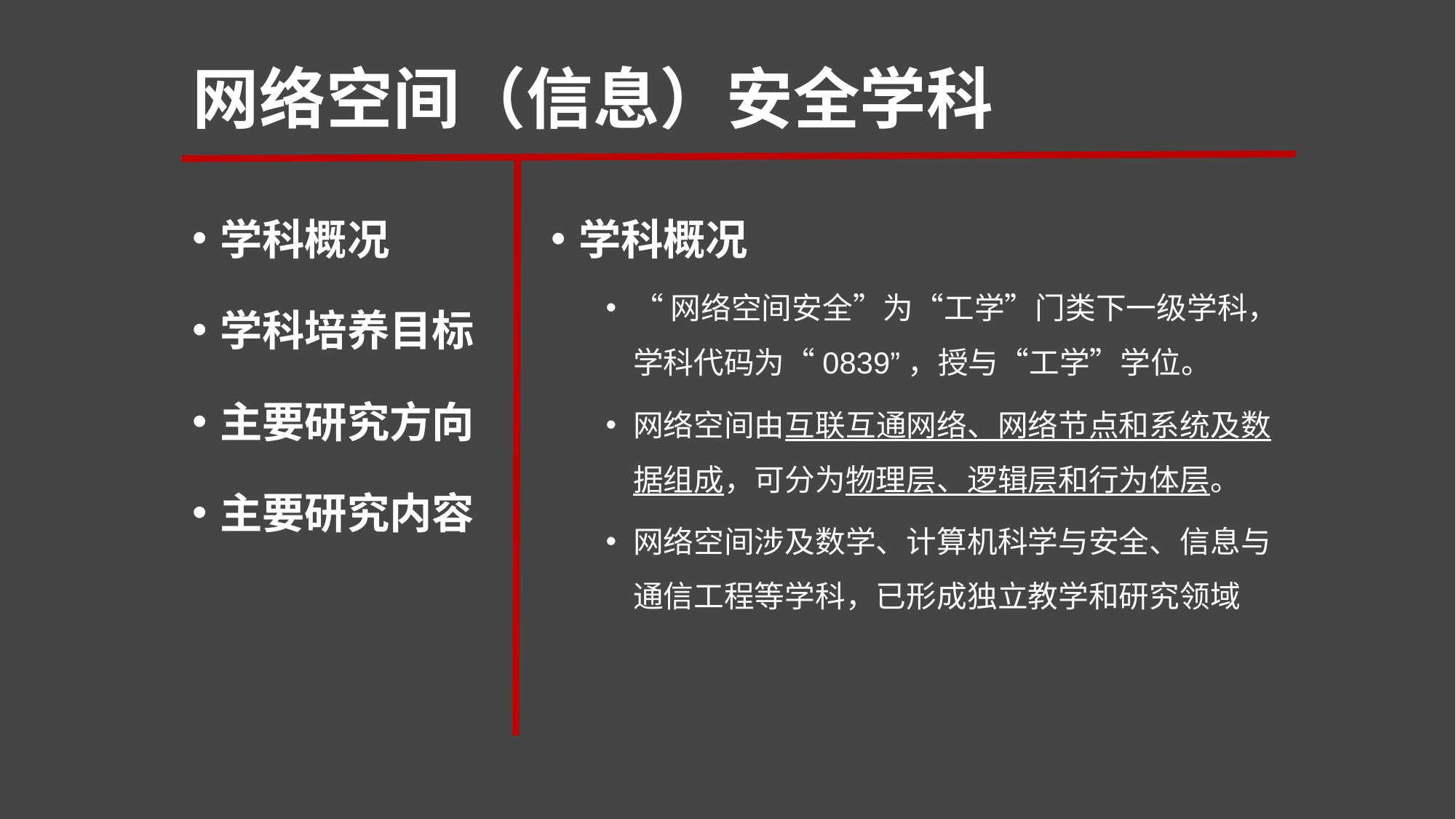

# 网络空间（信息）安全学科
学科概况
学科培养目标
主要研究方向
主要研究内容
学科概况
“网络空间安全”为“工学”门类下一级学科，学科代码为“0839”，授与“工学”学位。
网络空间由互联互通网络、网络节点和系统及数据组成，可分为物理层、逻辑层和行为体层。
网络空间涉及数学、计算机科学与安全、信息与通信工程等学科，已形成独立教学和研究领域